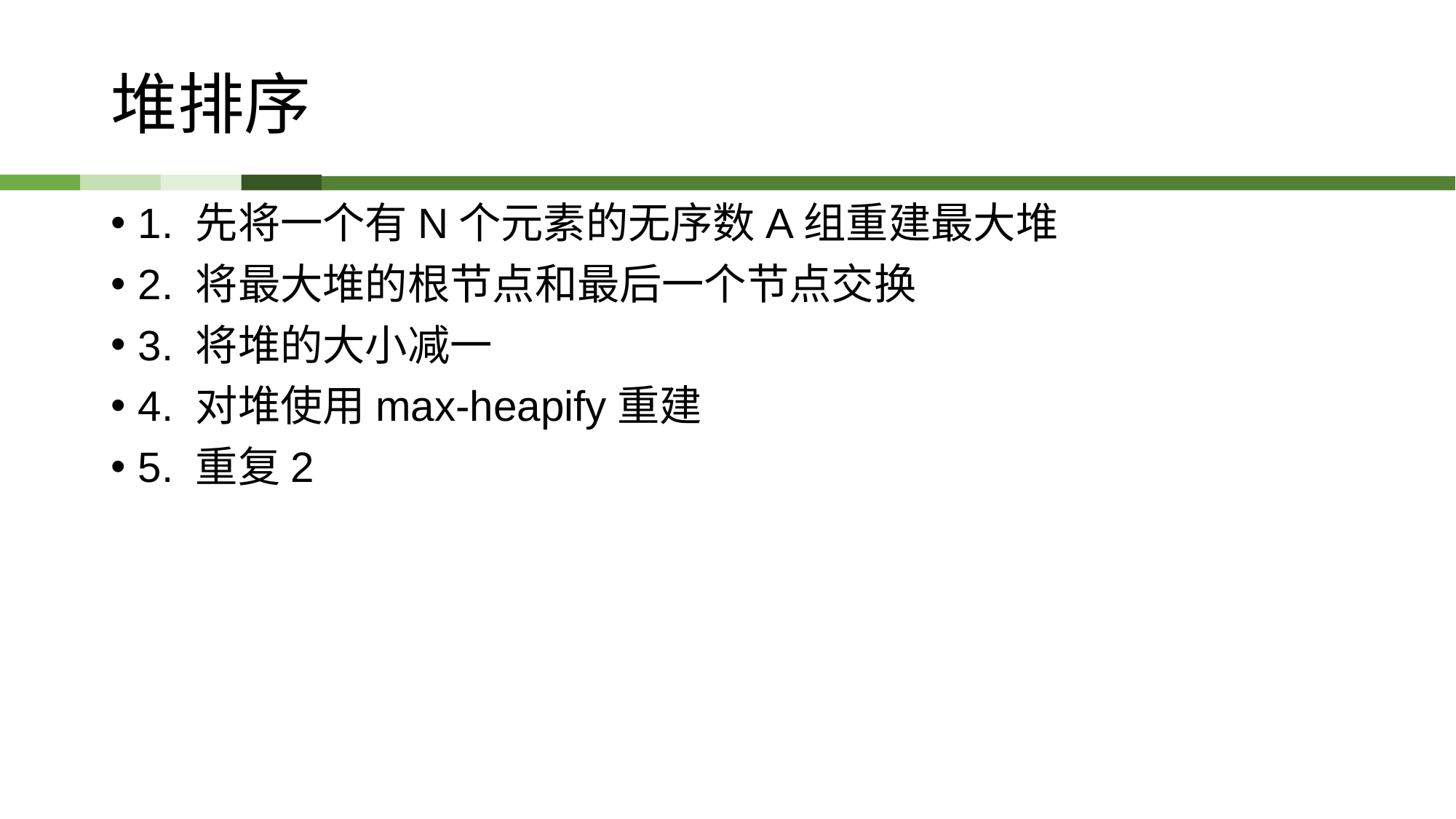

# 堆排序
1. 先将一个有N个元素的无序数A组重建最大堆
2. 将最大堆的根节点和最后一个节点交换
3. 将堆的大小减一
4. 对堆使用max-heapify重建
5. 重复2